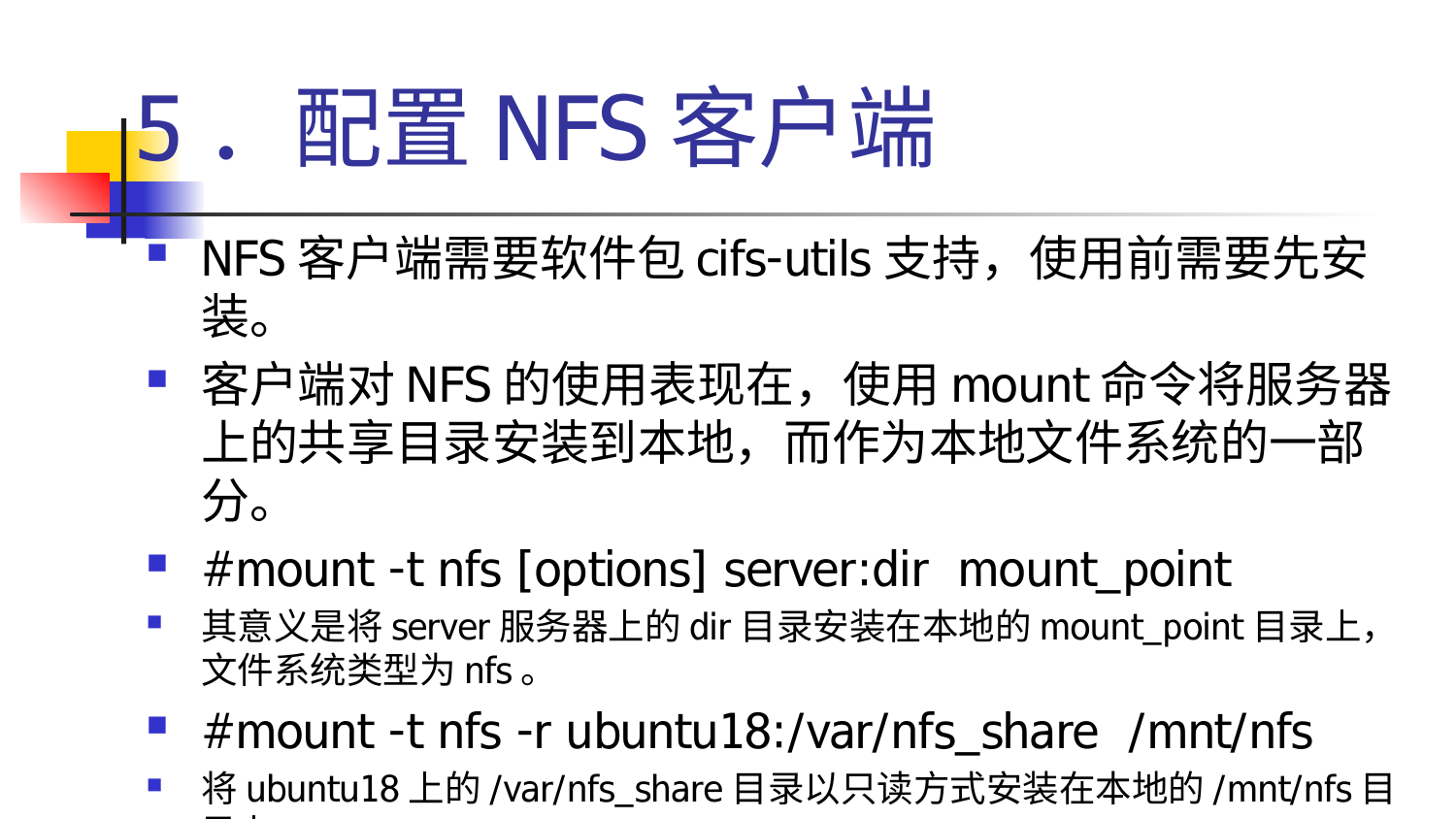

# 5．配置NFS客户端
NFS客户端需要软件包cifs-utils支持，使用前需要先安装。
客户端对NFS的使用表现在，使用mount命令将服务器上的共享目录安装到本地，而作为本地文件系统的一部分。
#mount -t nfs [options] server:dir  mount_point
其意义是将server服务器上的dir目录安装在本地的mount_point目录上，文件系统类型为nfs。
#mount -t nfs -r ubuntu18:/var/nfs_share  /mnt/nfs
将ubuntu18上的/var/nfs_share目录以只读方式安装在本地的/mnt/nfs目录上。